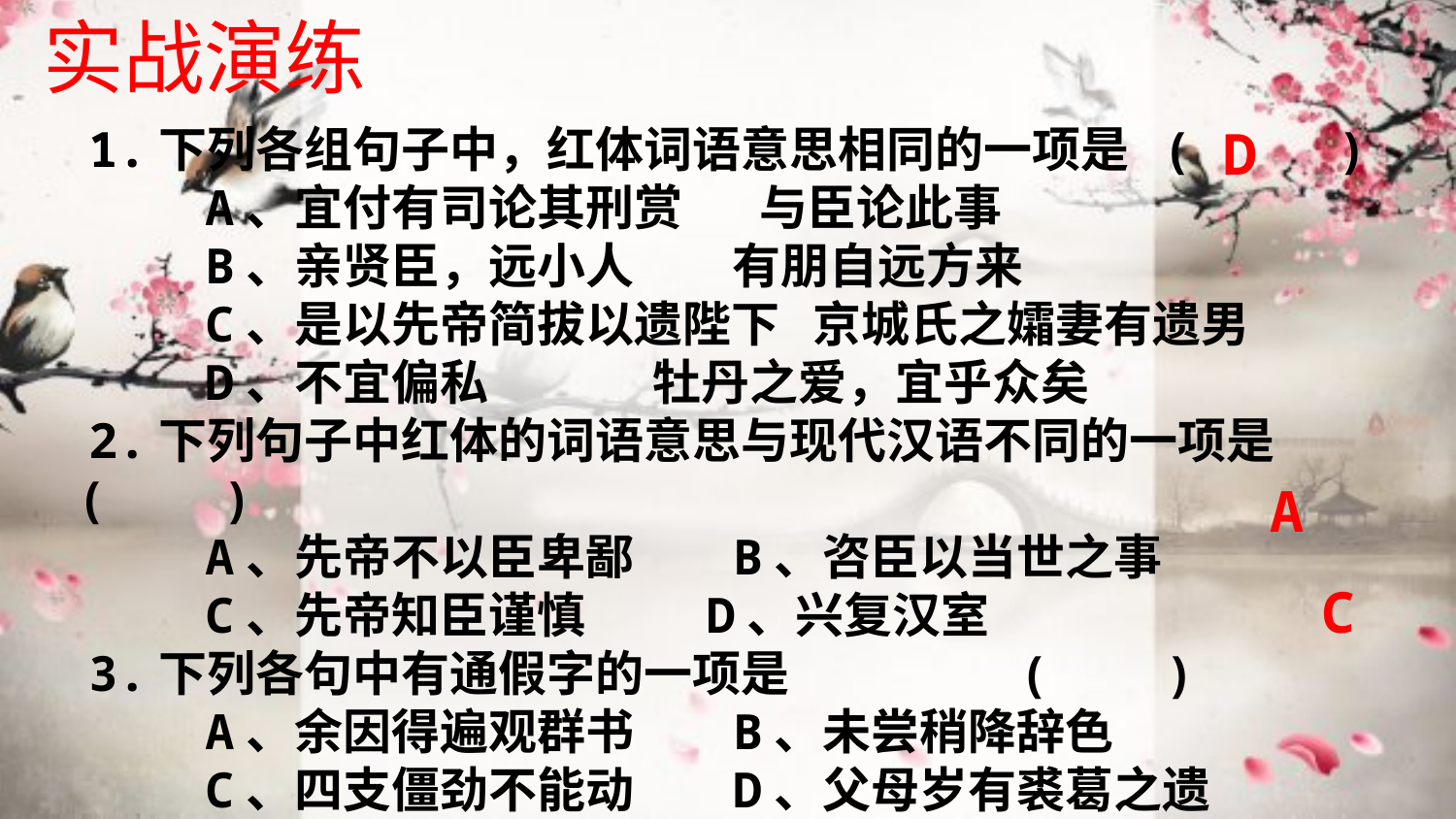

实战演练
1.下列各组句子中，红体词语意思相同的一项是  (     )
    A、宜付有司论其刑赏       与臣论此事
    B、亲贤臣，远小人         有朋自远方来
    C、是以先帝简拔以遗陛下   京城氏之孀妻有遗男
    D、不宜偏私               牡丹之爱，宜乎众矣
2.下列句子中红体的词语意思与现代汉语不同的一项是(    )
    A、先帝不以臣卑鄙        B、咨臣以当世之事
    C、先帝知臣谨慎          D、兴复汉室
3.下列各句中有通假字的一项是                    (    )
    A、余因得遍观群书        B、未尝稍降辞色
    C、四支僵劲不能动        D、父母岁有裘葛之遗
D
 A
C